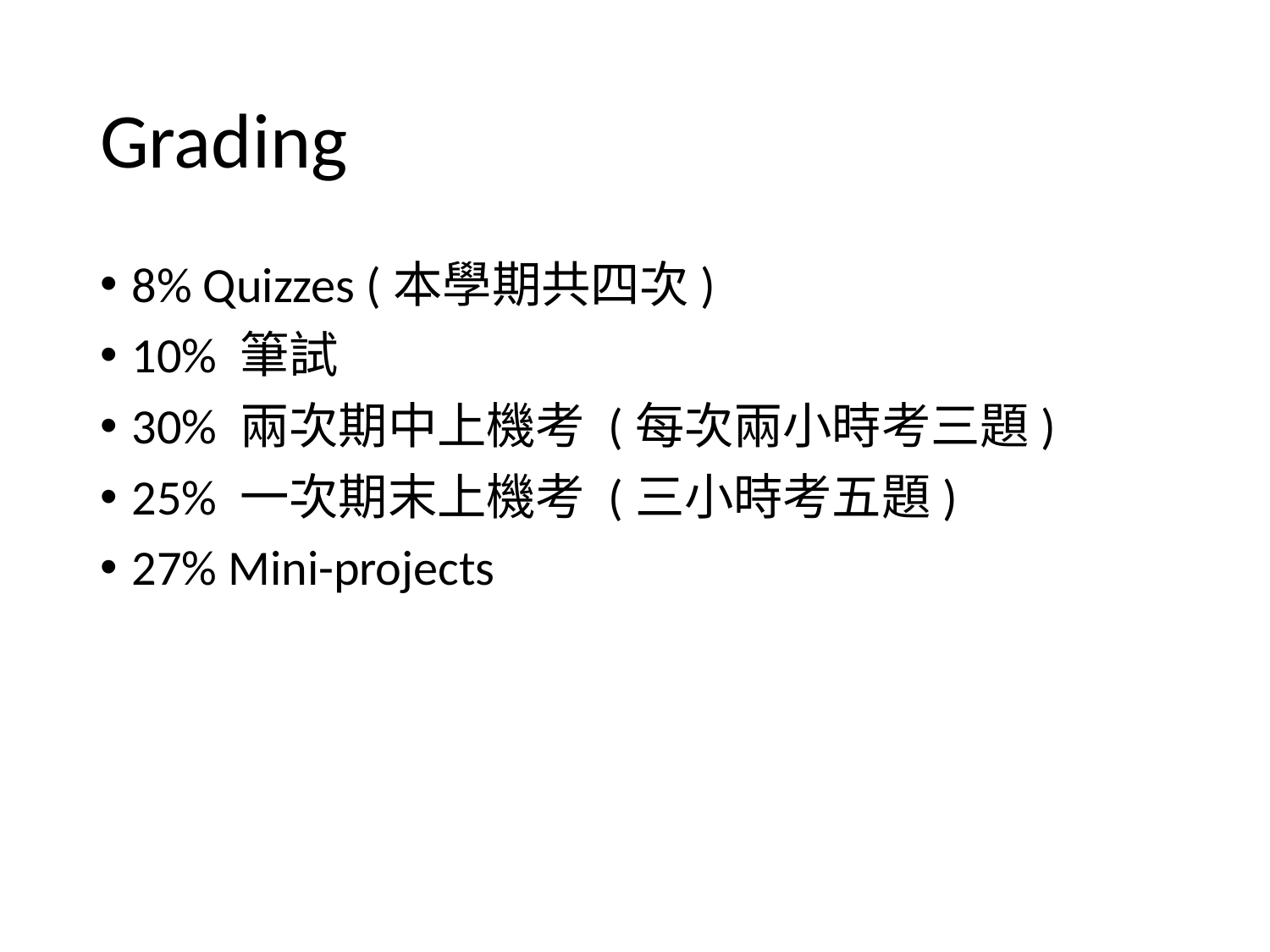

# Grading
8% Quizzes (本學期共四次)
10% 筆試
30% 兩次期中上機考 (每次兩小時考三題)
25% 一次期末上機考 (三小時考五題)
27% Mini-projects